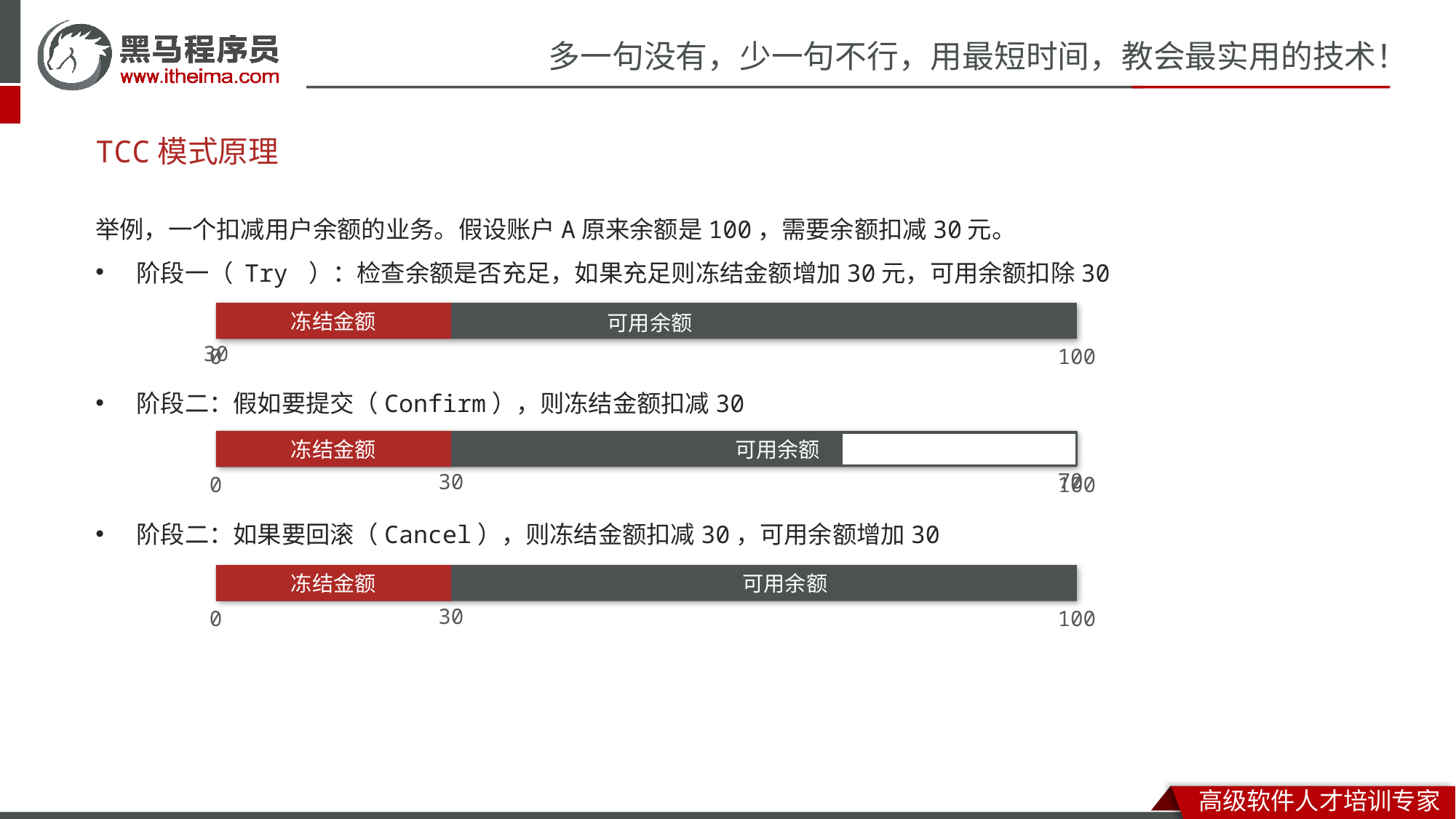

# TCC模式原理
举例，一个扣减用户余额的业务。假设账户A原来余额是100，需要余额扣减30元。
阶段一（ Try ）：检查余额是否充足，如果充足则冻结金额增加30元，可用余额扣除30

阶段二：假如要提交（Confirm），则冻结金额扣减30

阶段二：如果要回滚（Cancel），则冻结金额扣减30，可用余额增加30

冻结金额
可用余额
30
100
0

冻结金额
可用余额
冻结金额
70
30
100
0

冻结金额
可用余额
30
100
0